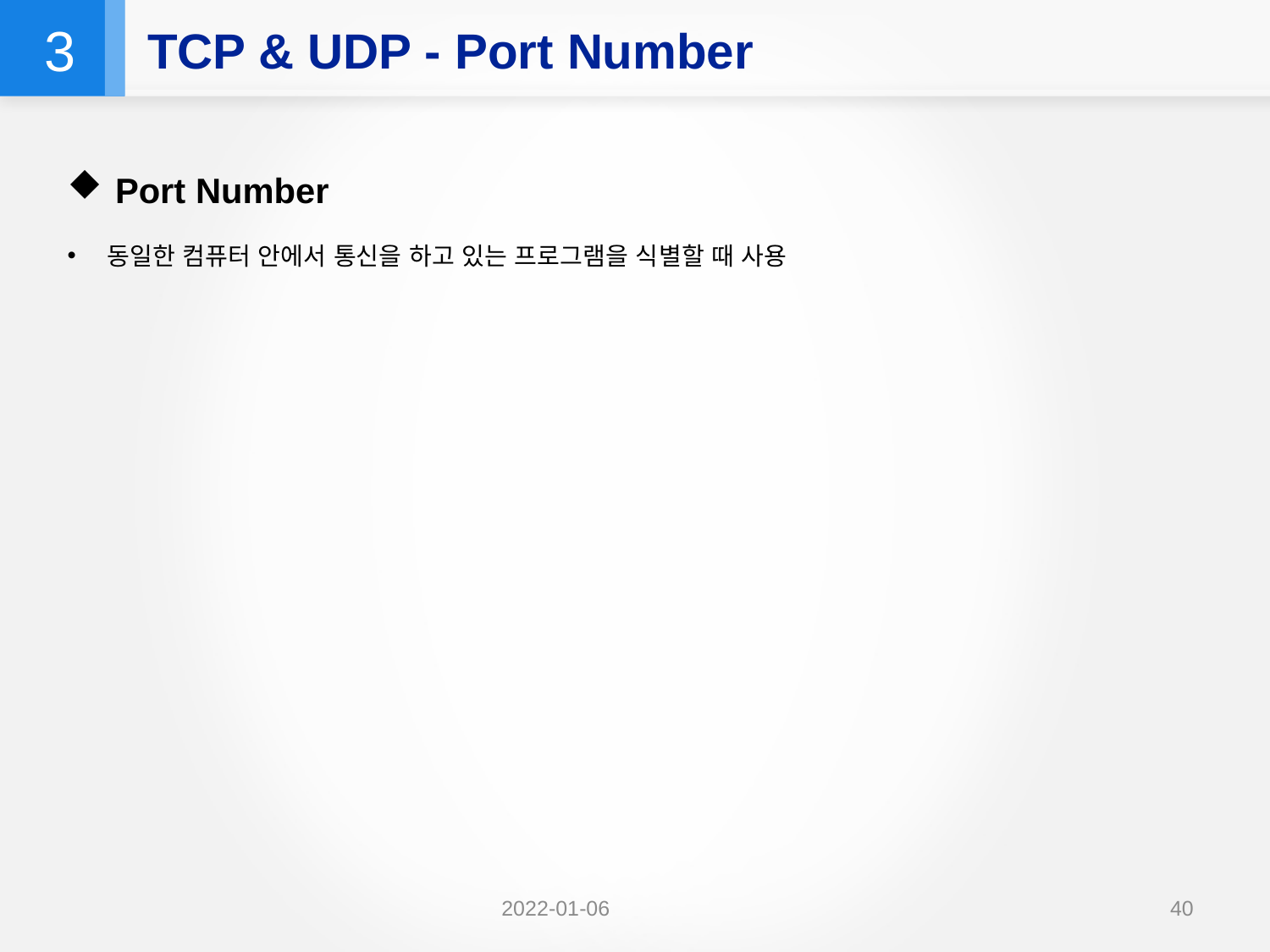

3
TCP & UDP - Port Number
Port Number
동일한 컴퓨터 안에서 통신을 하고 있는 프로그램을 식별할 때 사용
2022-01-06
40